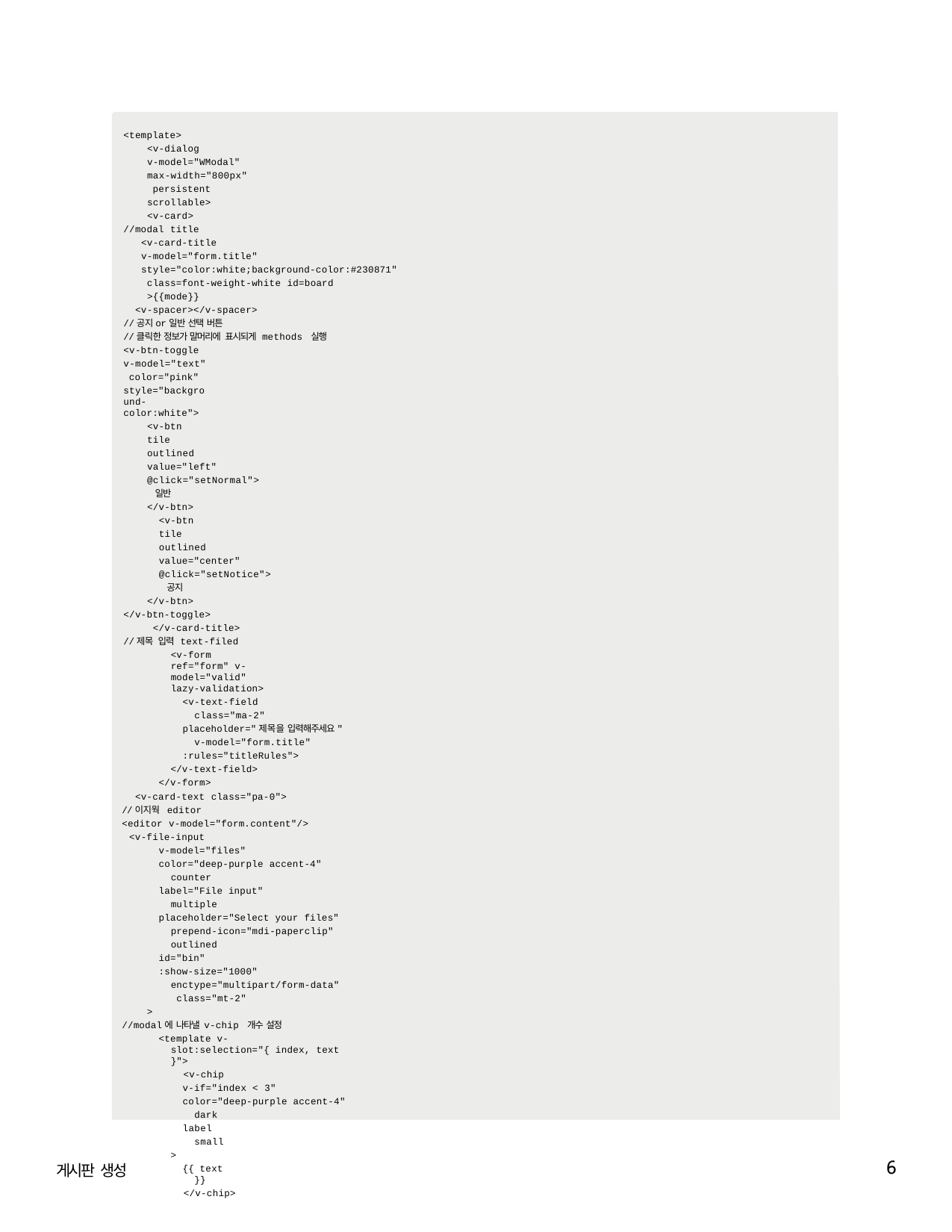

<template>
<v-dialog
v-model="WModal"  max-width="800px"  persistent  scrollable>
<v-card>
//modal title
<v-card-title
v-model="form.title"  style="color:white;background-color:#230871"  class=font-weight-white id=board
>{{mode}}
<v-spacer></v-spacer>
//공지or일반 선택 버튼
//클릭한 정보가 말머리에 표시되게  methods 실행
<v-btn-toggle  v-model="text"  color="pink"
style="background-color:white">
<v-btn  tile  outlined
value="left"  @click="setNormal">  일반
</v-btn>
<v-btn  tile  outlined
value="center"  @click="setNotice">  공지
</v-btn>
</v-btn-toggle>
</v-card-title>
//제목  입력 text-filed
<v-form ref="form" v-model="valid" lazy-validation>
<v-text-field  class="ma-2"
placeholder="제목을 입력해주세요"  v-model="form.title"
:rules="titleRules">
</v-text-field>
</v-form>
<v-card-text class="pa-0">
//이지웍 editor
<editor v-model="form.content"/>
<v-file-input
v-model="files"
color="deep-purple accent-4"  counter
label="File input"  multiple
placeholder="Select your files"  prepend-icon="mdi-paperclip"  outlined
id="bin"
:show-size="1000"  enctype="multipart/form-data"  class="mt-2"
>
//modal에 나타낼 v-chip 개수 설정
<template v-slot:selection="{ index, text }">
<v-chip
v-if="index < 3"
color="deep-purple accent-4"  dark
label  small
>
{{ text }}
</v-chip>
6
게시판 생성